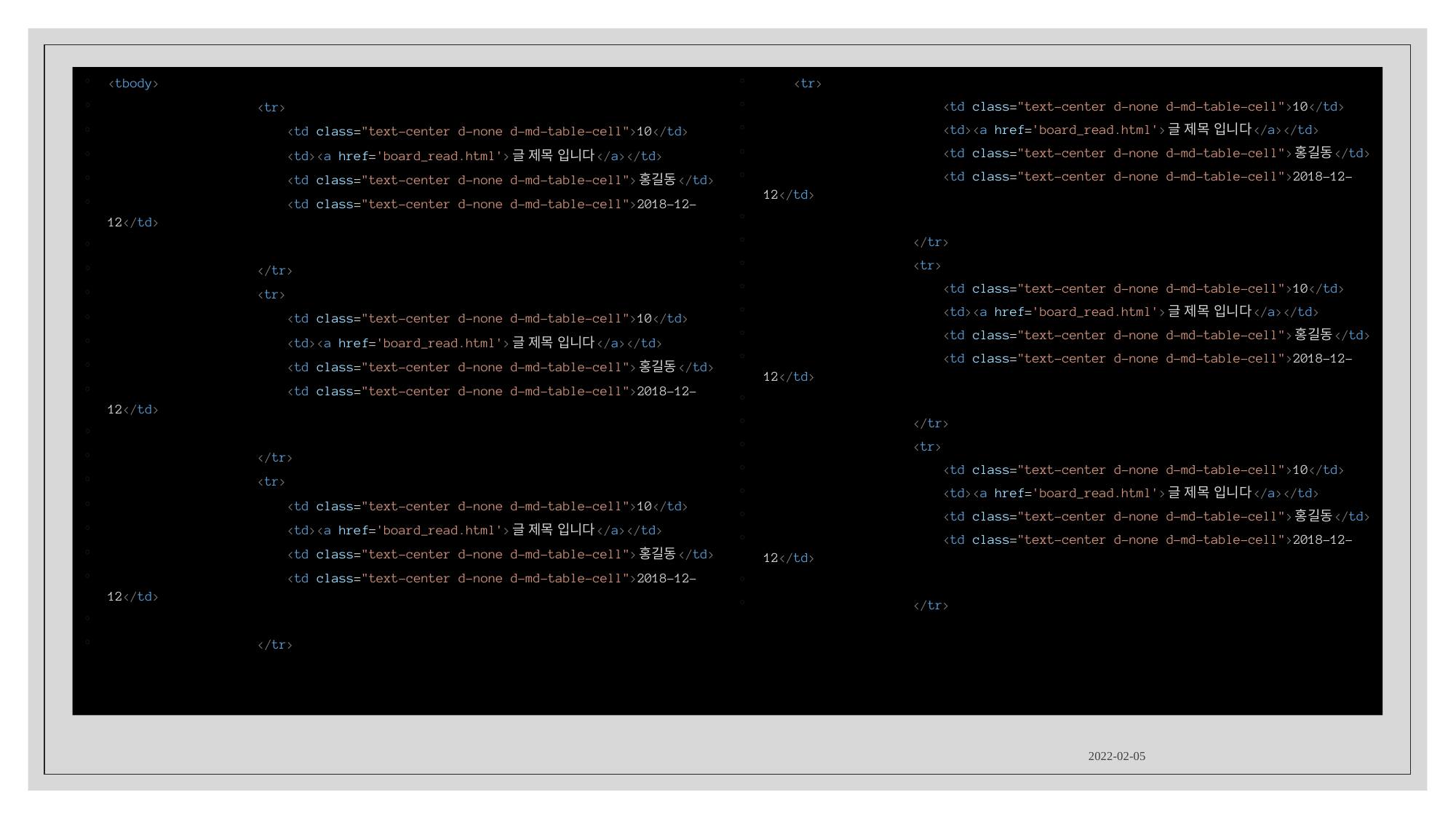

<tbody>
                    <tr>
                        <td class="text-center d-none d-md-table-cell">10</td>
                        <td><a href='board_read.html'>글 제목 입니다</a></td>
                        <td class="text-center d-none d-md-table-cell">홍길동</td>
                        <td class="text-center d-none d-md-table-cell">2018-12-12</td>

                    </tr>
                    <tr>
                        <td class="text-center d-none d-md-table-cell">10</td>
                        <td><a href='board_read.html'>글 제목 입니다</a></td>
                        <td class="text-center d-none d-md-table-cell">홍길동</td>
                        <td class="text-center d-none d-md-table-cell">2018-12-12</td>

                    </tr>
                    <tr>
                        <td class="text-center d-none d-md-table-cell">10</td>
                        <td><a href='board_read.html'>글 제목 입니다</a></td>
                        <td class="text-center d-none d-md-table-cell">홍길동</td>
                        <td class="text-center d-none d-md-table-cell">2018-12-12</td>

                    </tr>

    <tr>
                        <td class="text-center d-none d-md-table-cell">10</td>
                        <td><a href='board_read.html'>글 제목 입니다</a></td>
                        <td class="text-center d-none d-md-table-cell">홍길동</td>
                        <td class="text-center d-none d-md-table-cell">2018-12-12</td>

                    </tr>
                    <tr>
                        <td class="text-center d-none d-md-table-cell">10</td>
                        <td><a href='board_read.html'>글 제목 입니다</a></td>
                        <td class="text-center d-none d-md-table-cell">홍길동</td>
                        <td class="text-center d-none d-md-table-cell">2018-12-12</td>

                    </tr>
                    <tr>
                        <td class="text-center d-none d-md-table-cell">10</td>
                        <td><a href='board_read.html'>글 제목 입니다</a></td>
                        <td class="text-center d-none d-md-table-cell">홍길동</td>
                        <td class="text-center d-none d-md-table-cell">2018-12-12</td>

                    </tr>

2022-02-05